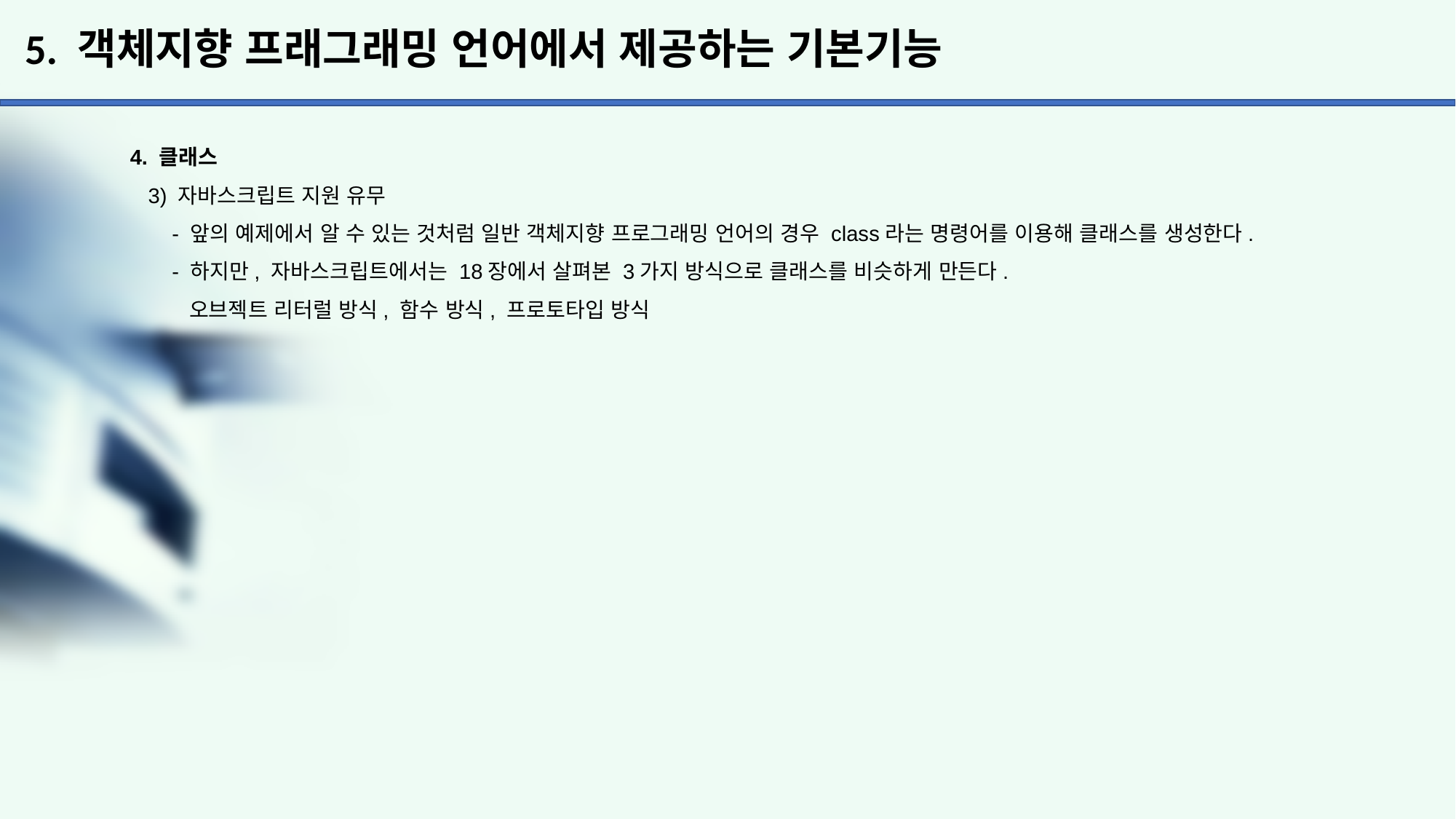

# 5. 객체지향 프래그래밍 언어에서 제공하는 기본기능
4. 클래스
   3) 자바스크립트 지원 유무
       - 앞의 예제에서 알 수 있는 것처럼 일반 객체지향 프로그래밍 언어의 경우 class라는 명령어를 이용해 클래스를 생성한다.
       - 하지만, 자바스크립트에서는 18장에서 살펴본 3가지 방식으로 클래스를 비슷하게 만든다.
         오브젝트 리터럴 방식, 함수 방식, 프로토타입 방식